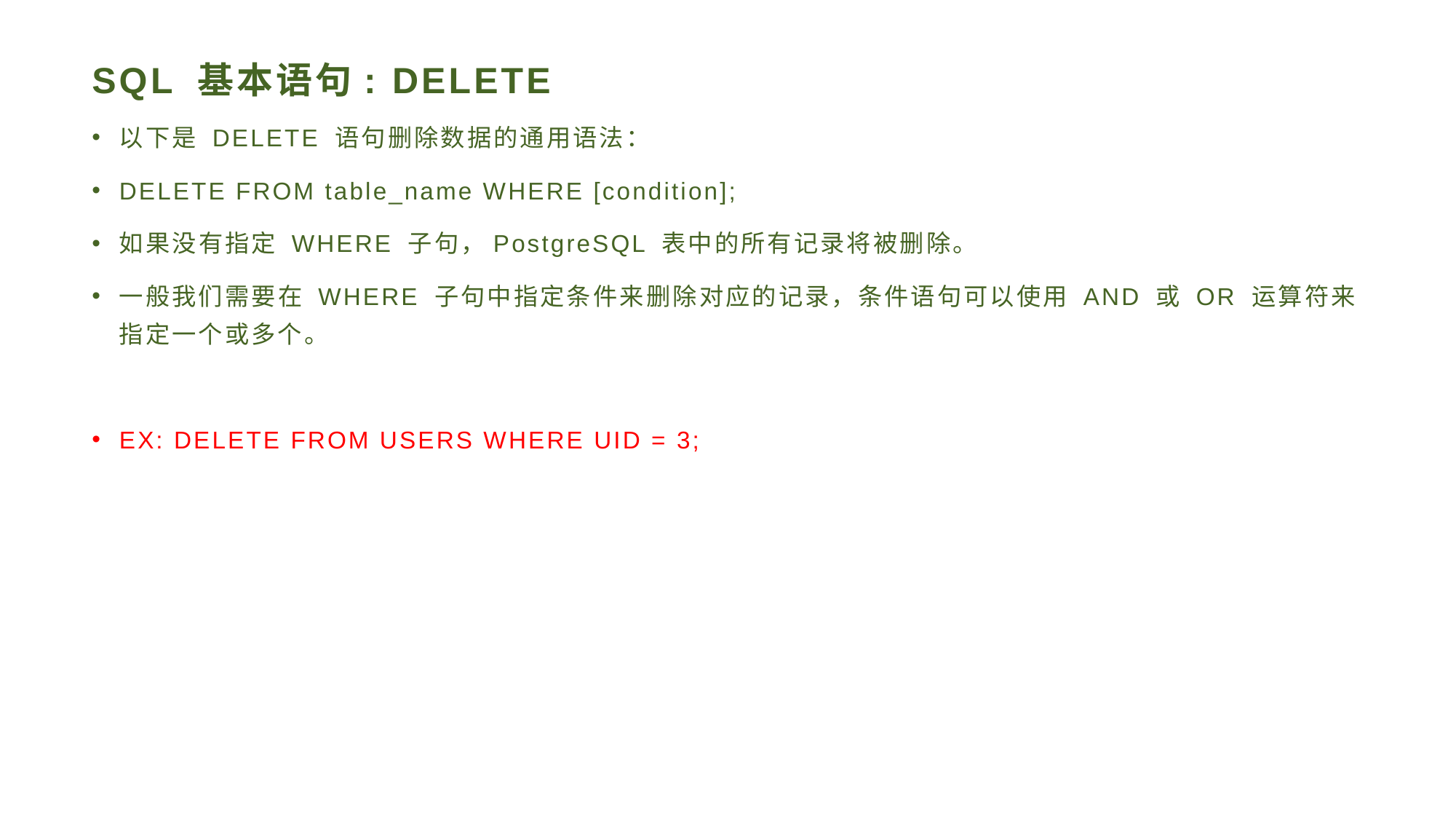

# SQL 基本语句: DELETE
以下是 DELETE 语句删除数据的通用语法：
DELETE FROM table_name WHERE [condition];
如果没有指定 WHERE 子句，PostgreSQL 表中的所有记录将被删除。
一般我们需要在 WHERE 子句中指定条件来删除对应的记录，条件语句可以使用 AND 或 OR 运算符来指定一个或多个。

EX: DELETE FROM USERS WHERE UID = 3;